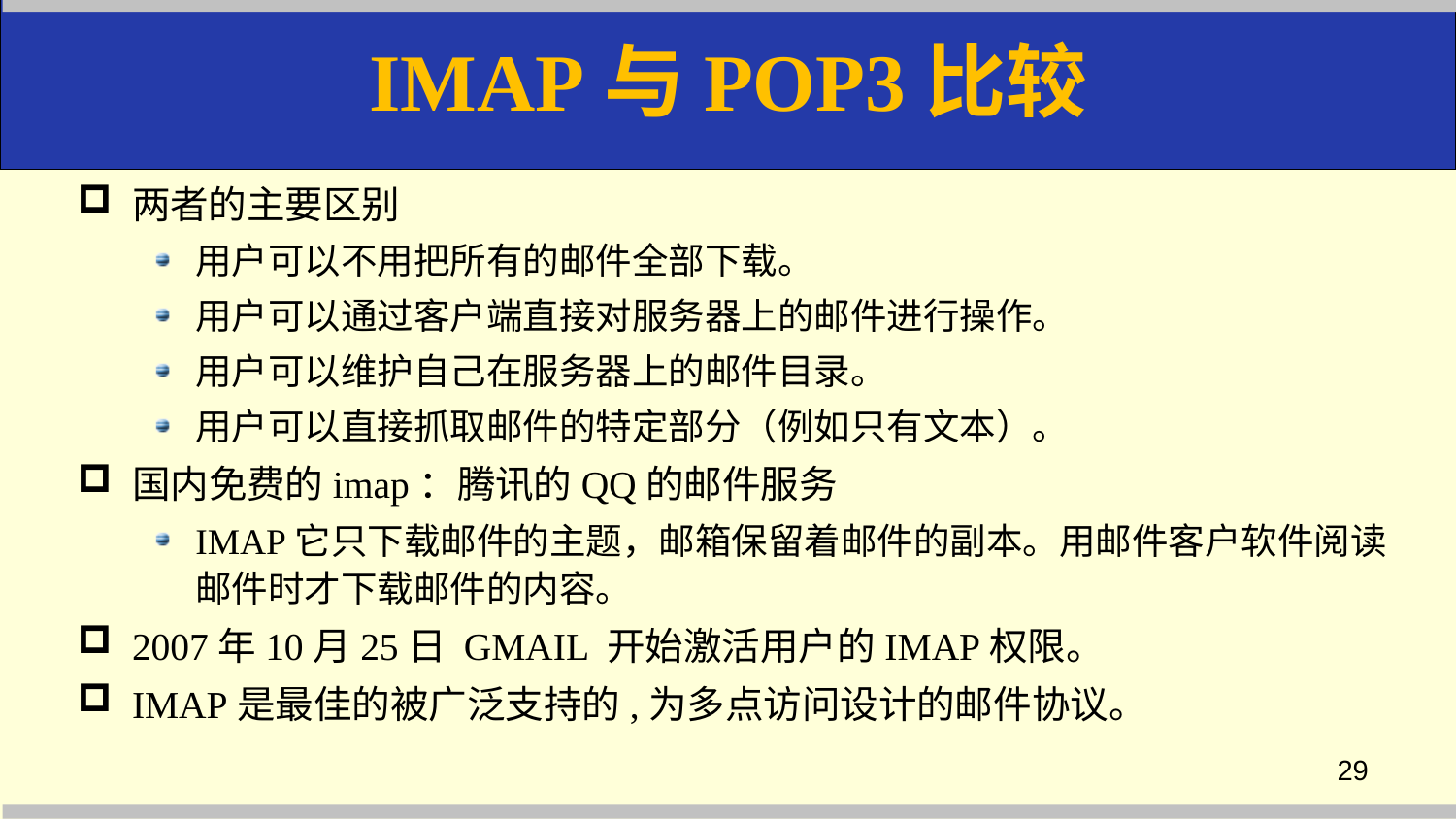

# IMAP与POP3比较
两者的主要区别
用户可以不用把所有的邮件全部下载。
用户可以通过客户端直接对服务器上的邮件进行操作。
用户可以维护自己在服务器上的邮件目录。
用户可以直接抓取邮件的特定部分（例如只有文本）。
国内免费的imap：腾讯的QQ的邮件服务
IMAP它只下载邮件的主题，邮箱保留着邮件的副本。用邮件客户软件阅读邮件时才下载邮件的内容。
2007年10月25日 GMAIL 开始激活用户的IMAP权限。
IMAP是最佳的被广泛支持的,为多点访问设计的邮件协议。
29